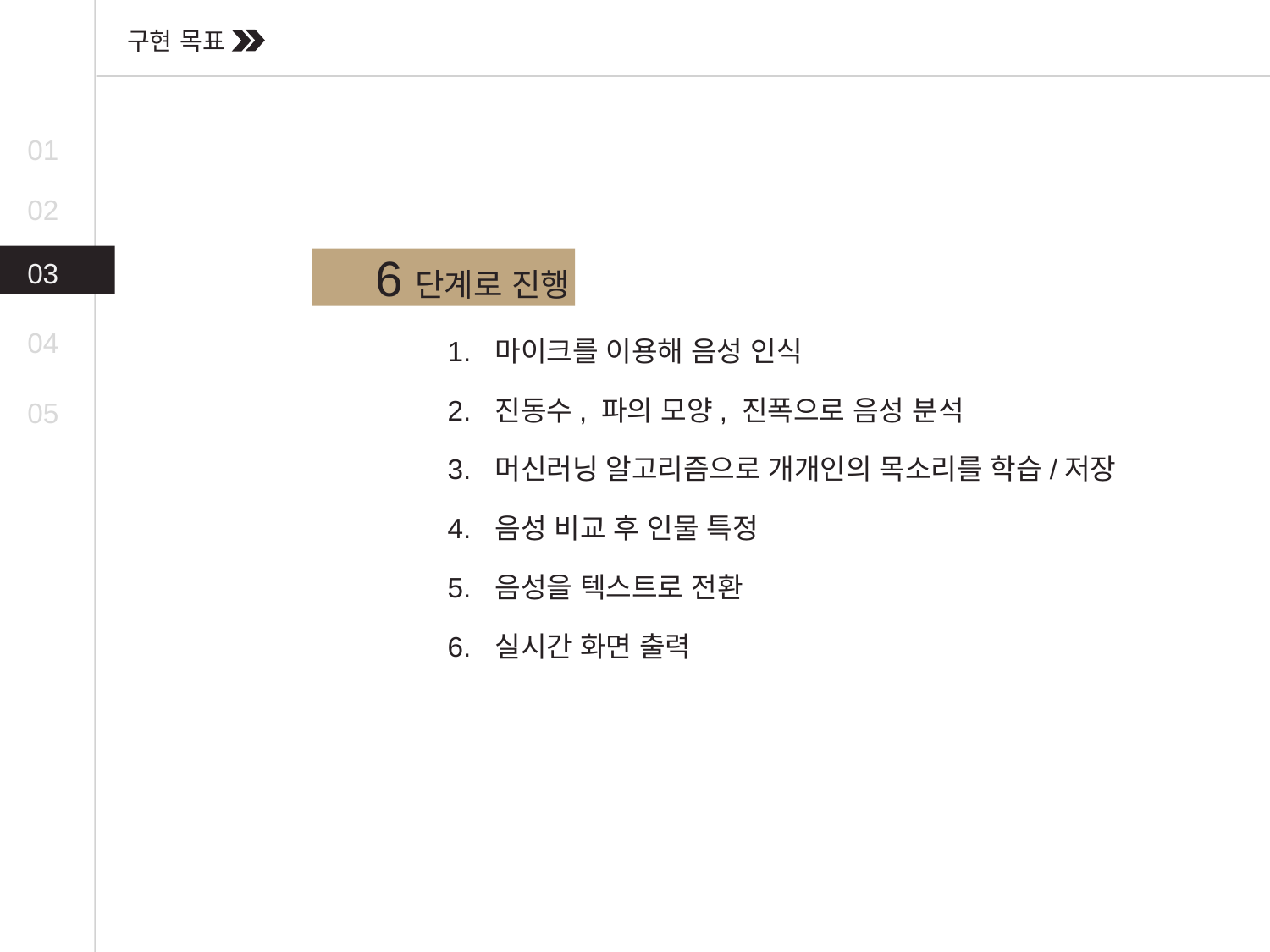

구현 목표

01
02
6단계로 진행

03
04
마이크를 이용해 음성 인식

진동수, 파의 모양, 진폭으로 음성 분석

머신러닝 알고리즘으로 개개인의 목소리를 학습/저장

음성 비교 후 인물 특정

음성을 텍스트로 전환

실시간 화면 출력
05